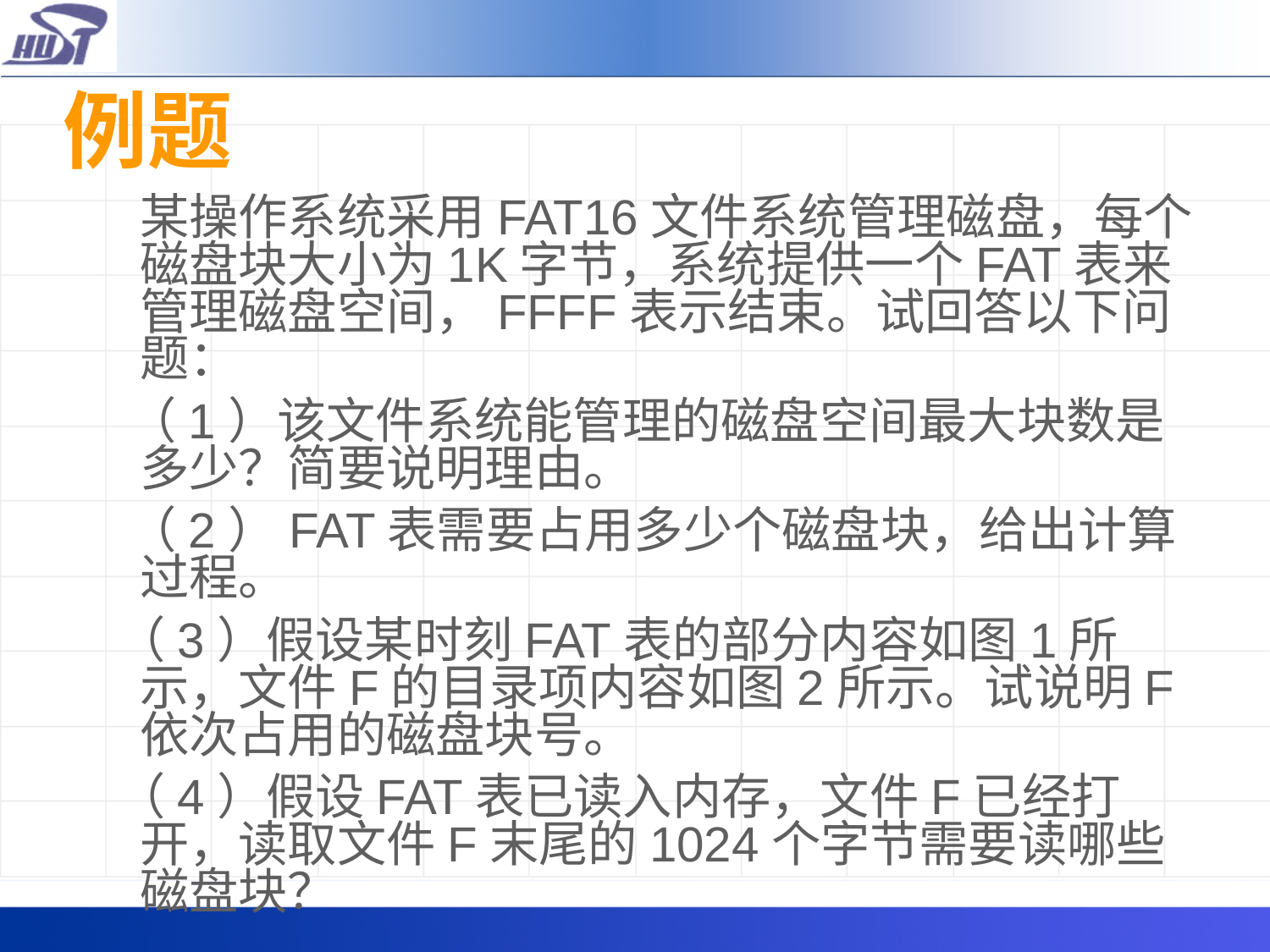

# 例题
	某操作系统采用FAT16文件系统管理磁盘，每个磁盘块大小为1K字节，系统提供一个FAT表来管理磁盘空间，FFFF表示结束。试回答以下问题：
     （1）该文件系统能管理的磁盘空间最大块数是多少？简要说明理由。
     （2）FAT表需要占用多少个磁盘块，给出计算过程。
    （3）假设某时刻FAT表的部分内容如图1所示，文件F的目录项内容如图2所示。试说明F依次占用的磁盘块号。
    （4）假设FAT表已读入内存，文件F已经打开，读取文件F末尾的1024个字节需要读哪些磁盘块？